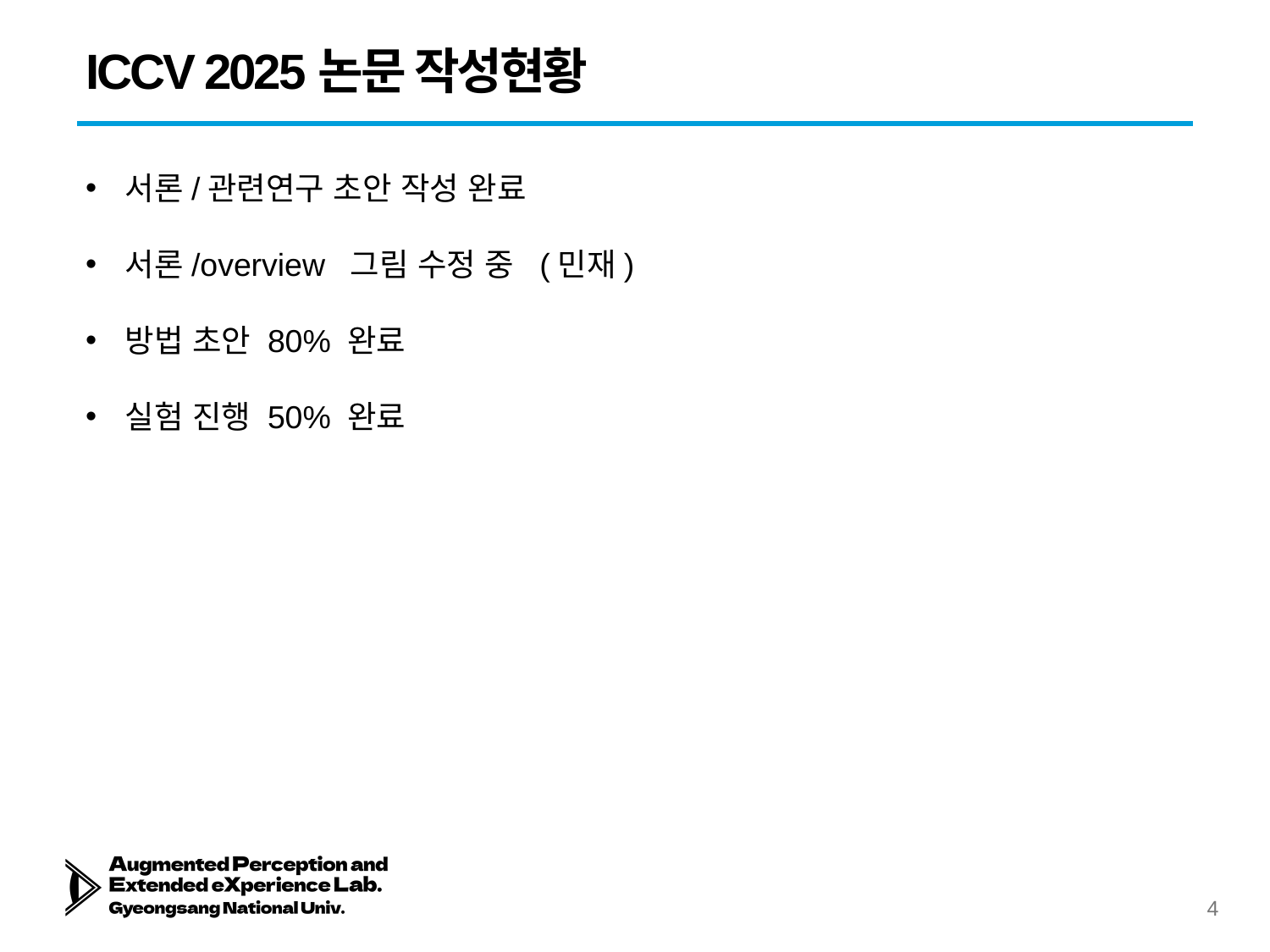

# ICCV 2025논문 작성현황
서론/관련연구 초안 작성 완료

서론/overview  그림 수정 중  (민재)

방법 초안 80% 완료

실험 진행 50% 완료

4